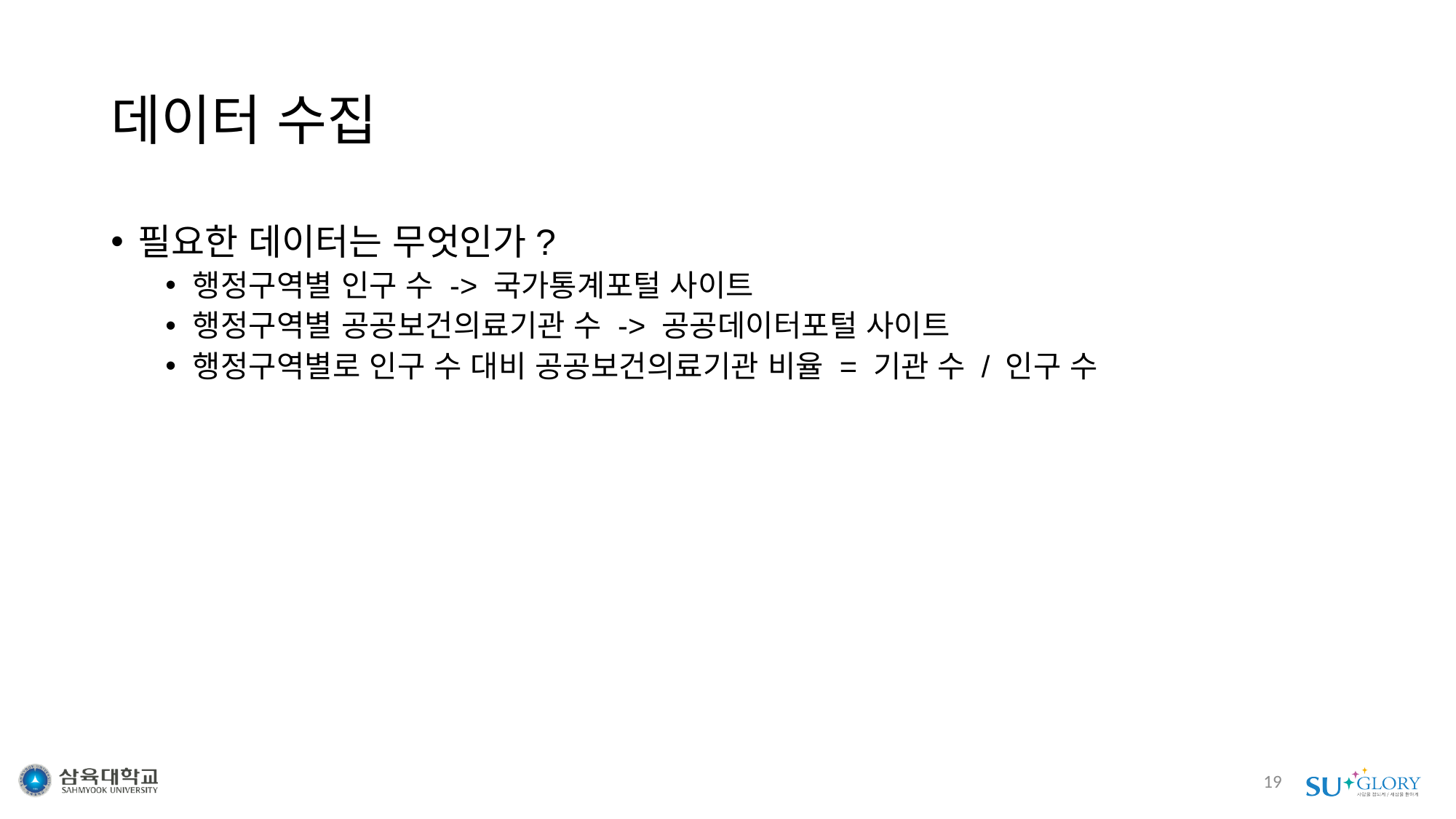

# 데이터 수집
필요한 데이터는 무엇인가?
행정구역별 인구 수 -> 국가통계포털 사이트
행정구역별 공공보건의료기관 수 -> 공공데이터포털 사이트
행정구역별로 인구 수 대비 공공보건의료기관 비율 = 기관 수 / 인구 수
19